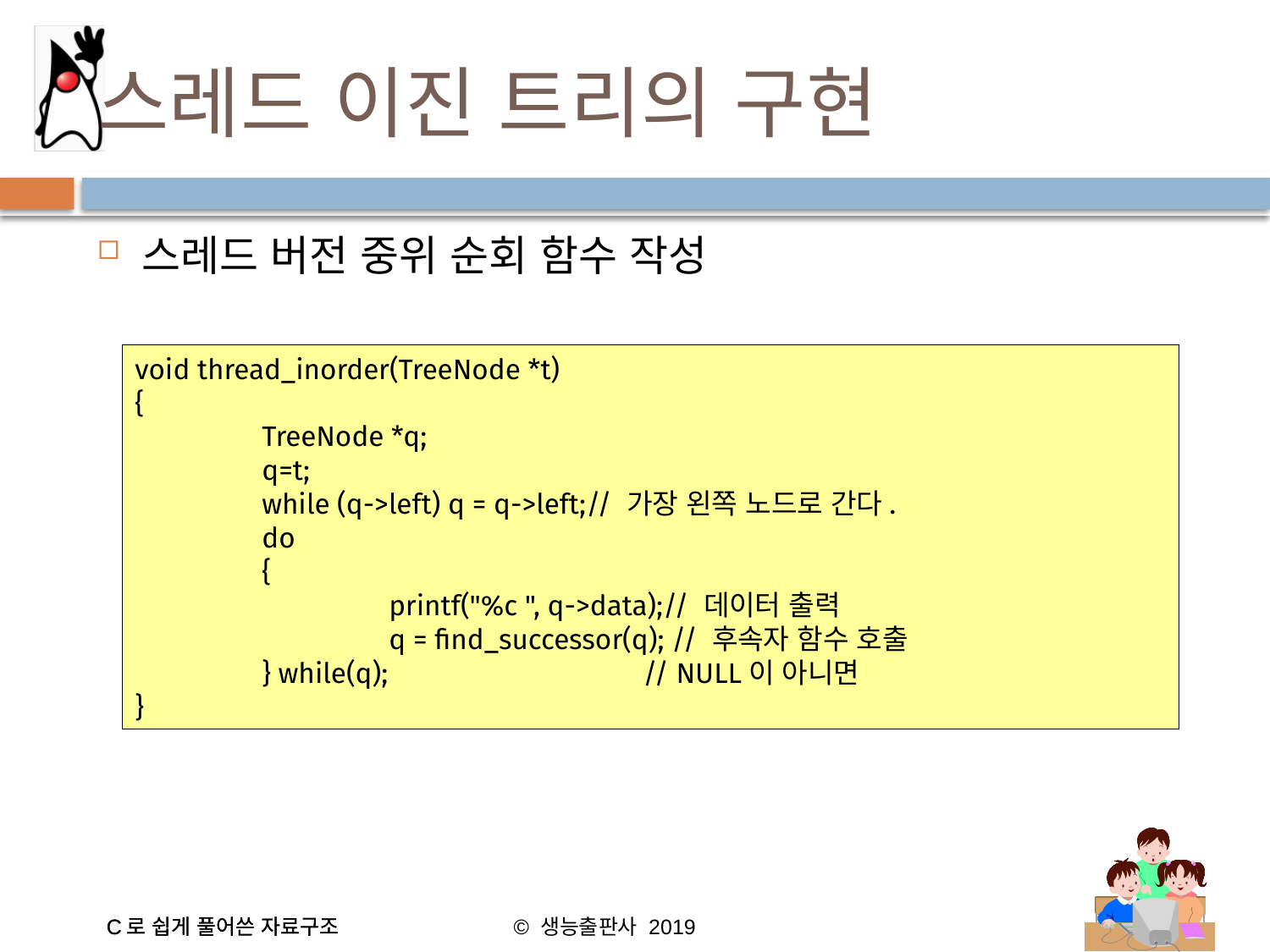

# 스레드 이진 트리의 구현
스레드 버전 중위 순회 함수 작성
void thread_inorder(TreeNode *t)
{
	TreeNode *q;
	q=t;
	while (q->left) q = q->left;// 가장 왼쪽 노드로 간다.
	do
	{
		printf("%c ", q->data);// 데이터 출력
		q = find_successor(q); // 후속자 함수 호출
	} while(q);			// NULL이 아니면
}